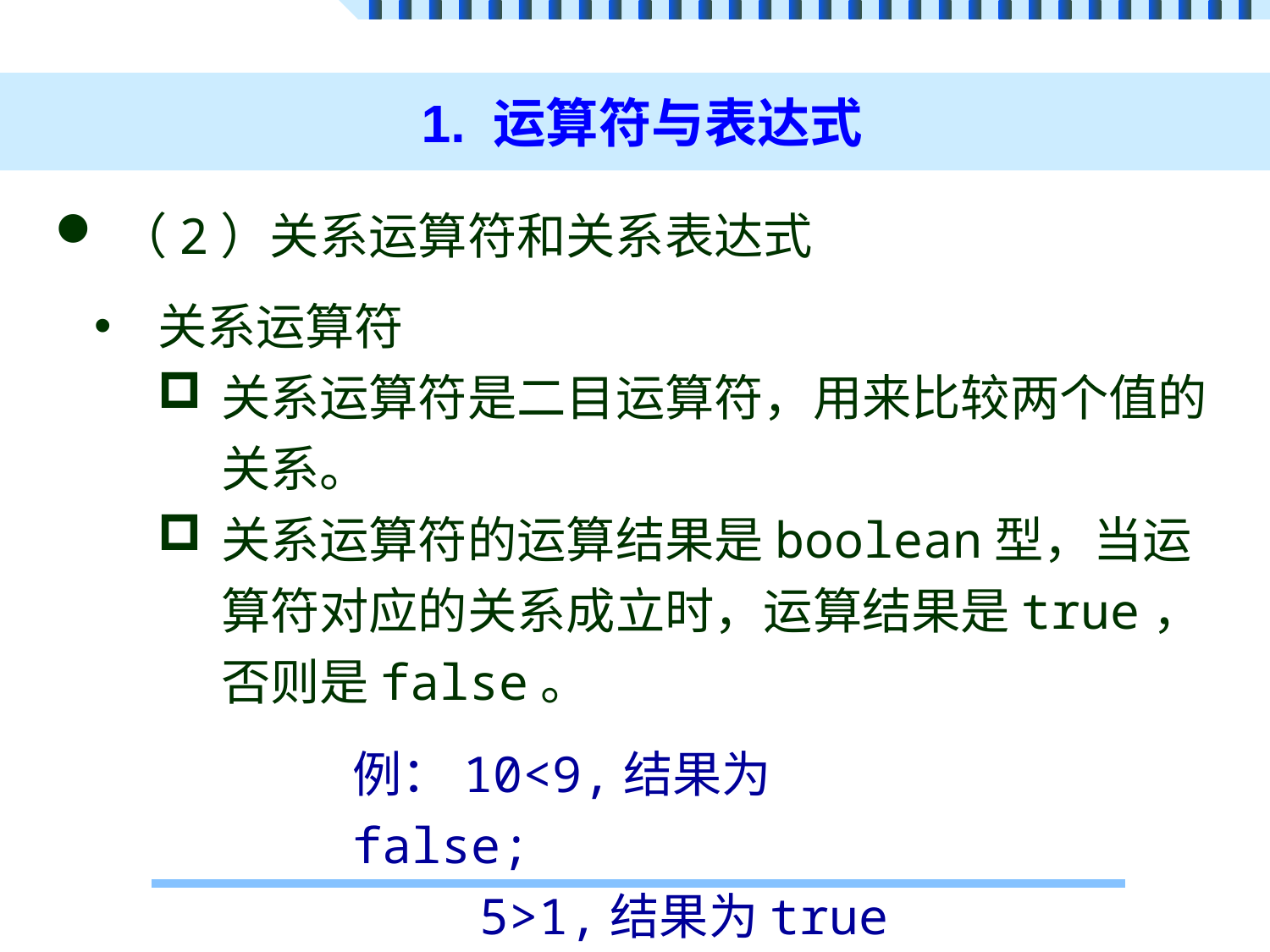

# 1. 运算符与表达式
（2）关系运算符和关系表达式
关系运算符
关系运算符是二目运算符，用来比较两个值的关系。
关系运算符的运算结果是boolean型，当运算符对应的关系成立时，运算结果是true，否则是false。
例：10<9,结果为false;
	5>1,结果为true